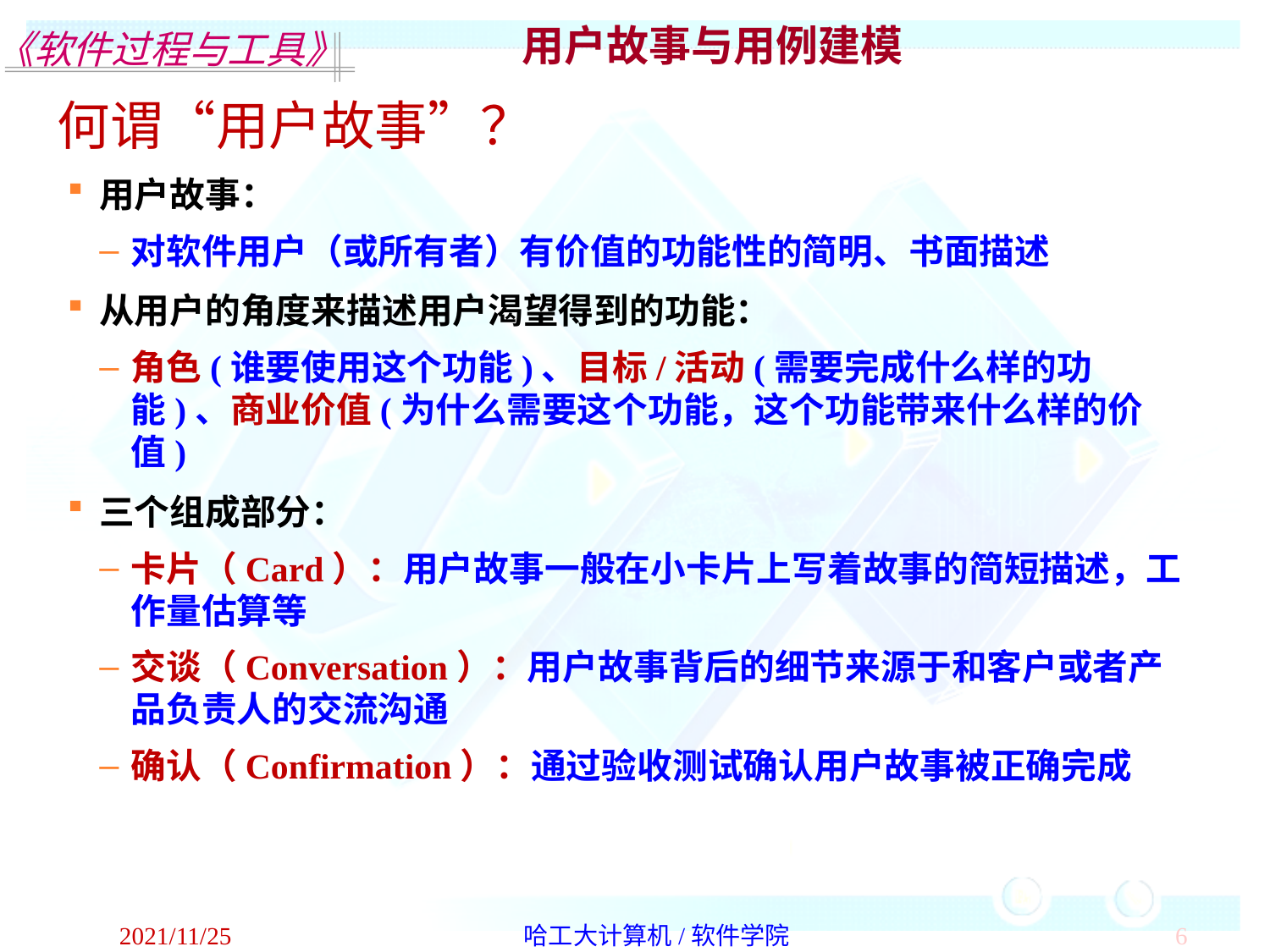

用户故事与用例建模
何谓“用户故事”？
用户故事：
对软件用户（或所有者）有价值的功能性的简明、书面描述
从用户的角度来描述用户渴望得到的功能：
角色(谁要使用这个功能)、目标/活动(需要完成什么样的功能)、商业价值(为什么需要这个功能，这个功能带来什么样的价值)
三个组成部分：
卡片（Card）：用户故事一般在小卡片上写着故事的简短描述，工作量估算等
交谈（Conversation）：用户故事背后的细节来源于和客户或者产品负责人的交流沟通
确认（Confirmation）：通过验收测试确认用户故事被正确完成